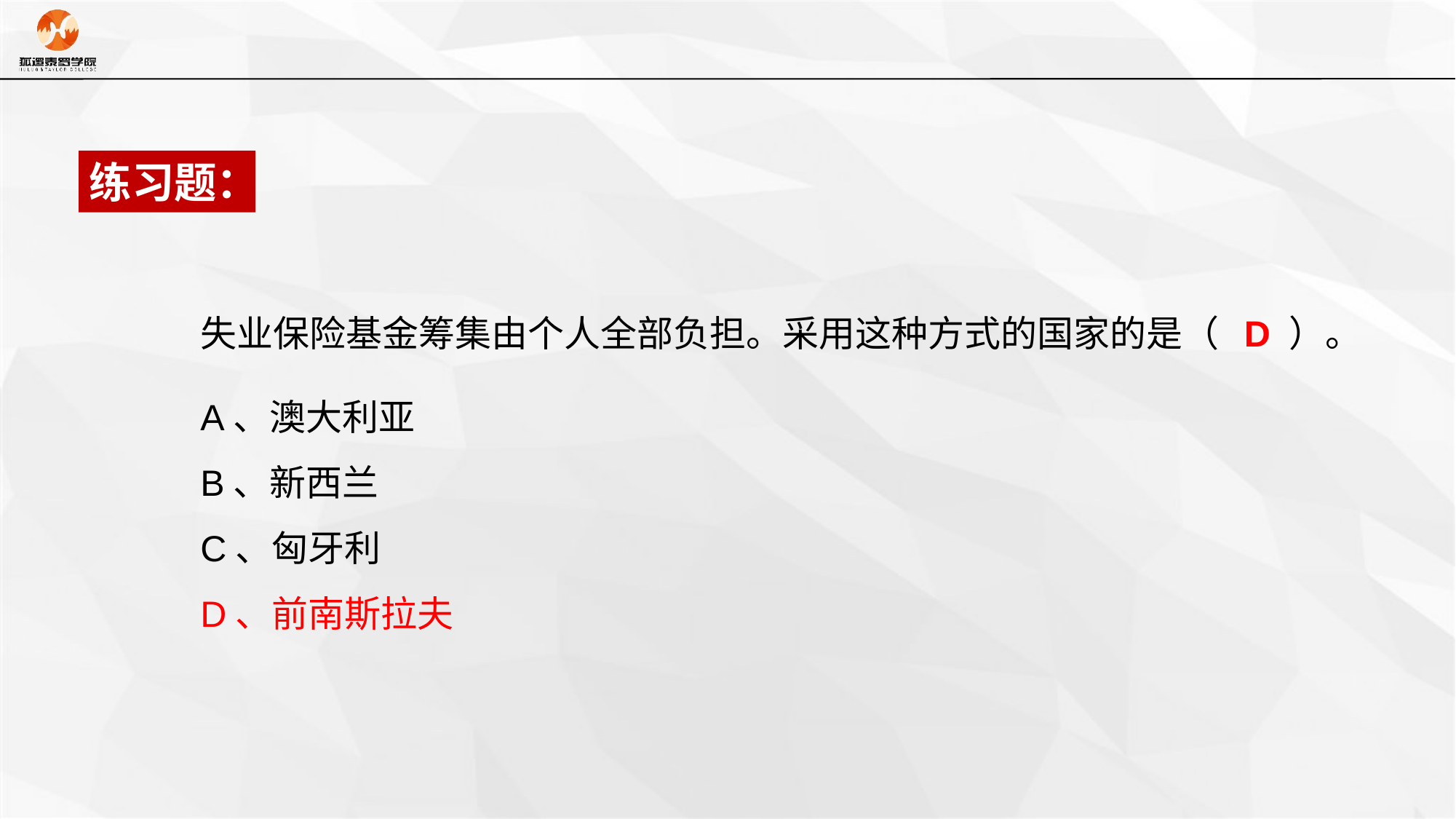

练习题：
失业保险基金筹集由个人全部负担。采用这种方式的国家的是（  D ）。
A、澳大利亚
B、新西兰
C、匈牙利
D、前南斯拉夫